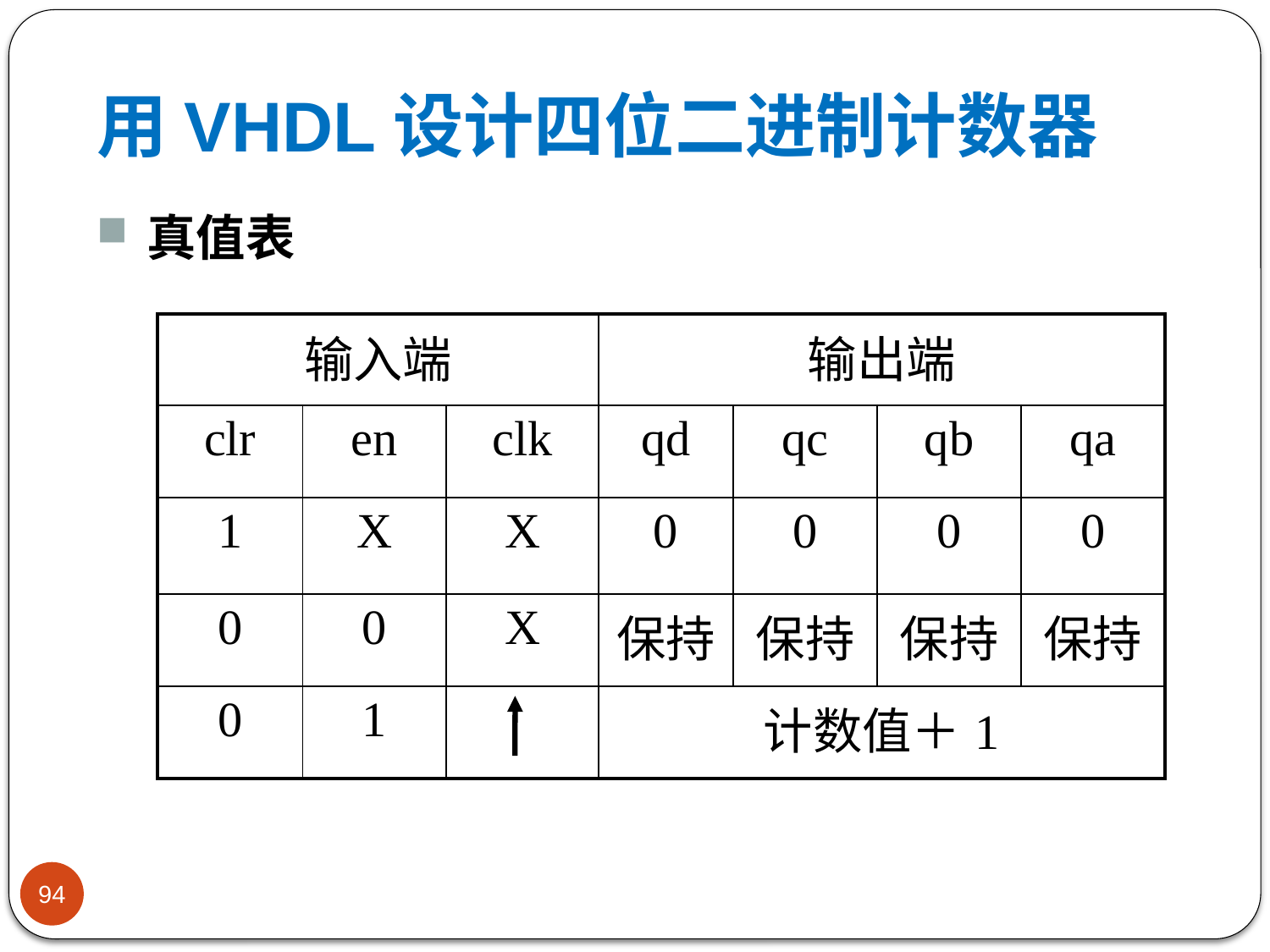

# 用VHDL设计四位二进制计数器
真值表
| 输入端 |  |  | 输出端 |  |  |  |
| --- | --- | --- | --- | --- | --- | --- |
| clr | en | clk | qd | qc | qb | qa |
| 1 | X | X | 0 | 0 | 0 | 0 |
| 0 | 0 | X | 保持 | 保持 | 保持 | 保持 |
| 0 | 1 |  | 计数值＋1 |  |  |  |

94